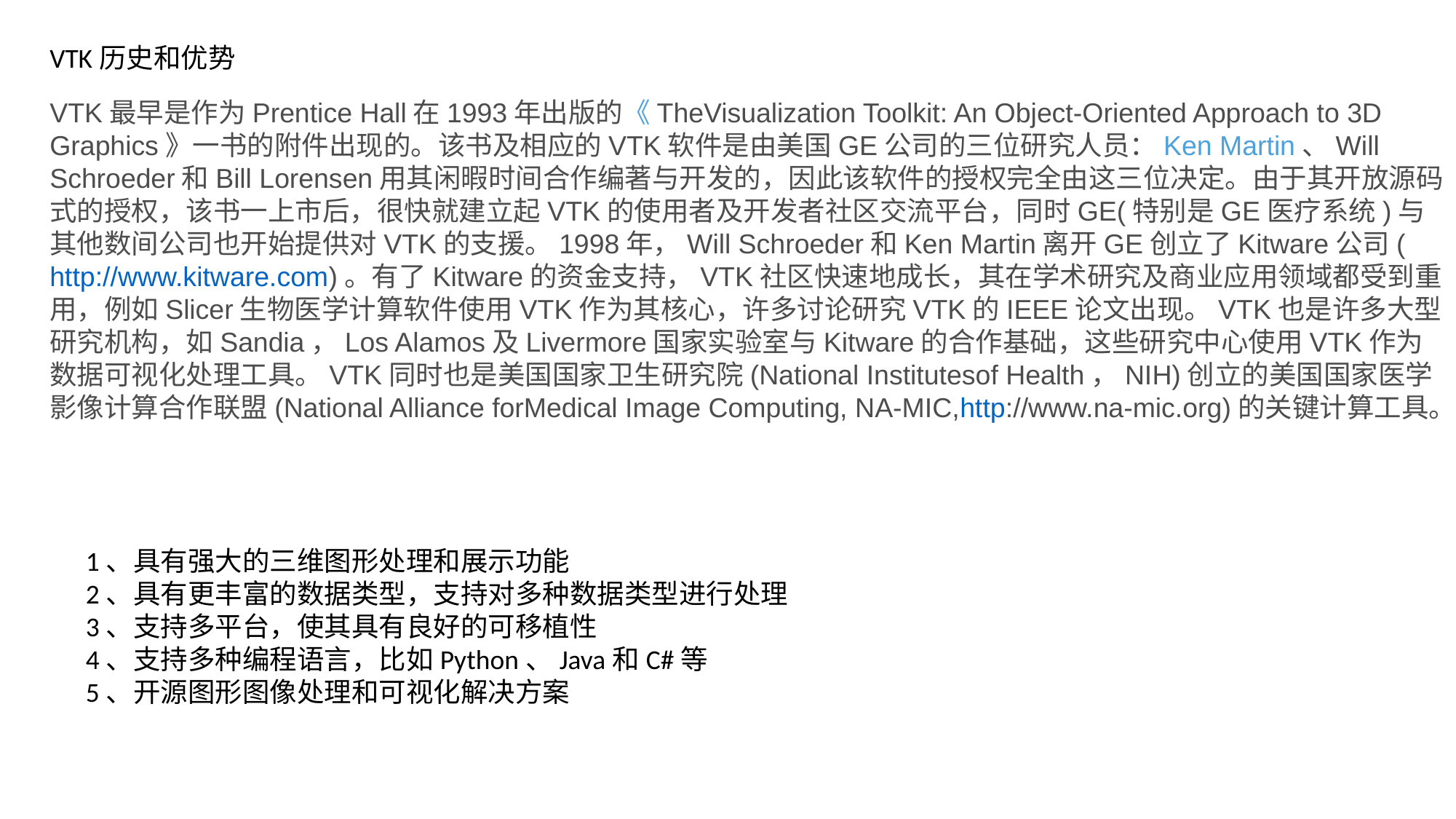

VTK历史和优势
VTK最早是作为Prentice Hall在1993年出版的《TheVisualization Toolkit: An Object-Oriented Approach to 3D Graphics》一书的附件出现的。该书及相应的VTK软件是由美国GE公司的三位研究人员：Ken Martin、Will Schroeder和Bill Lorensen用其闲暇时间合作编著与开发的，因此该软件的授权完全由这三位决定。由于其开放源码式的授权，该书一上市后，很快就建立起VTK的使用者及开发者社区交流平台，同时GE(特别是GE医疗系统)与其他数间公司也开始提供对VTK的支援。1998年，Will Schroeder和Ken Martin离开GE创立了Kitware公司(http://www.kitware.com)。有了Kitware的资金支持，VTK社区快速地成长，其在学术研究及商业应用领域都受到重用，例如Slicer生物医学计算软件使用VTK作为其核心，许多讨论研究VTK的IEEE论文出现。VTK也是许多大型研究机构，如Sandia，Los Alamos及Livermore国家实验室与Kitware的合作基础，这些研究中心使用VTK作为数据可视化处理工具。VTK同时也是美国国家卫生研究院(National Institutesof Health，NIH)创立的美国国家医学影像计算合作联盟(National Alliance forMedical Image Computing, NA-MIC,http://www.na-mic.org)的关键计算工具。
1、具有强大的三维图形处理和展示功能
2、具有更丰富的数据类型，支持对多种数据类型进行处理
3、支持多平台，使其具有良好的可移植性
4、支持多种编程语言，比如Python、Java和C#等
5、开源图形图像处理和可视化解决方案